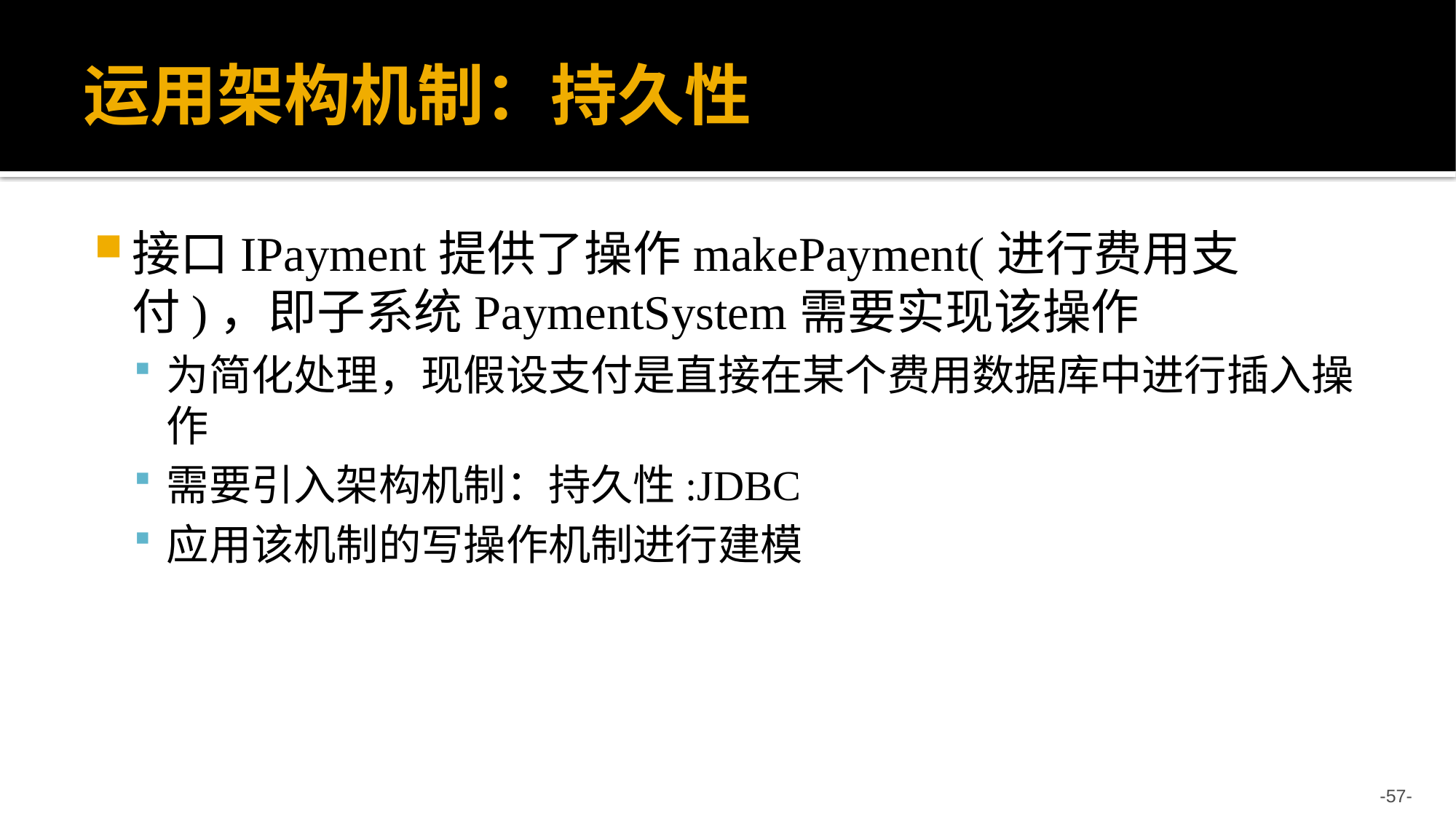

# 运用架构机制：持久性
接口IPayment提供了操作makePayment(进行费用支付)，即子系统PaymentSystem需要实现该操作
为简化处理，现假设支付是直接在某个费用数据库中进行插入操作
需要引入架构机制：持久性:JDBC
应用该机制的写操作机制进行建模
-57-